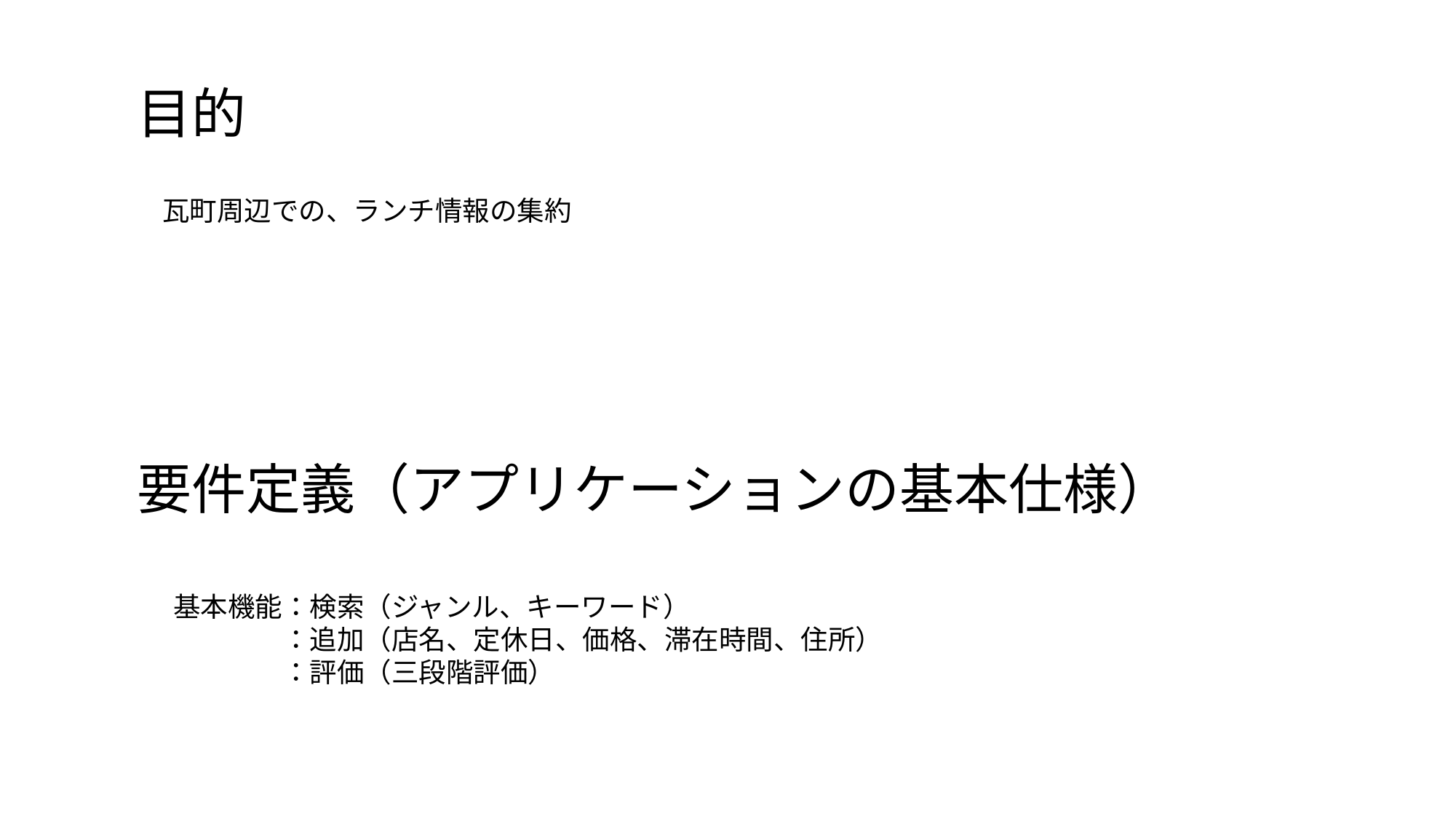

目的
瓦町周辺での、ランチ情報の集約
# 要件定義（アプリケーションの基本仕様）
基本機能：検索（ジャンル、キーワード）
　　　　：追加（店名、定休日、価格、滞在時間、住所）
　　　　：評価（三段階評価）